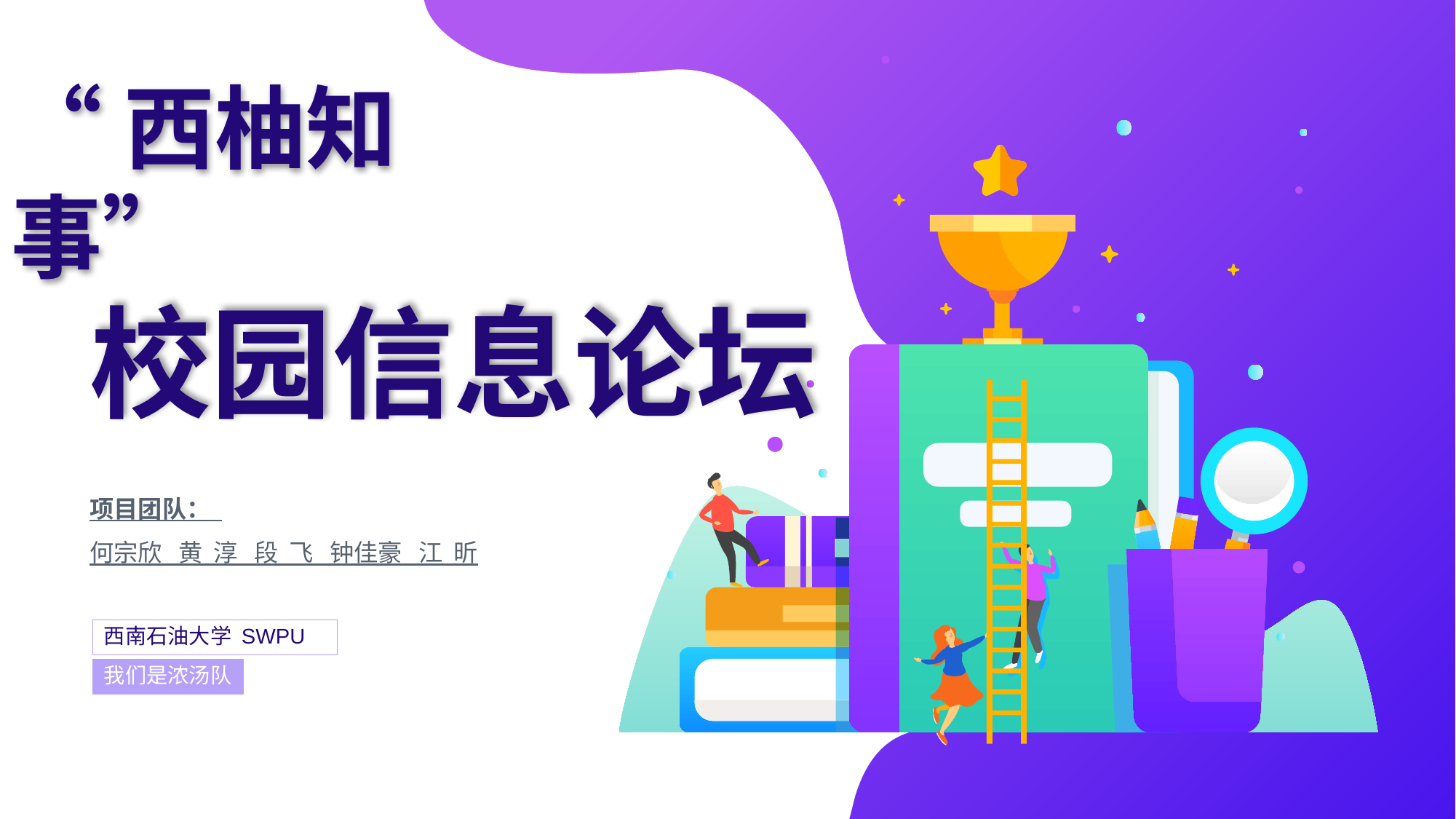

“西柚知事”
CONTENTS
1. 项目简介
校园信息论坛
2. 需求分析
3. 开发方案
项目团队：
何宗欣   黄  淳   段  飞   钟佳豪   江  昕
4. 阶段性成果展示
西南石油大学 SWPU
我们是浓汤队